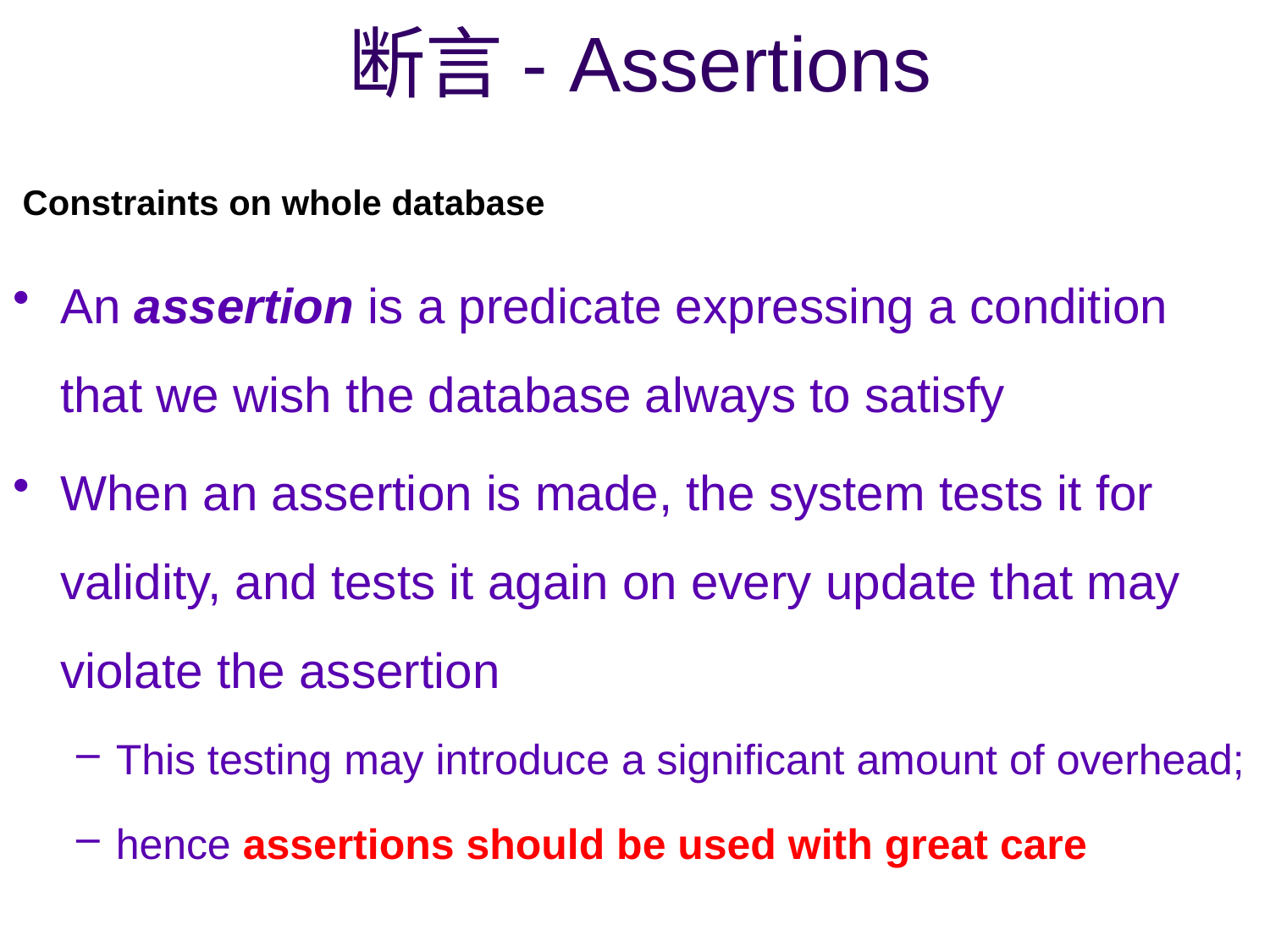

# 断言- Assertions
 Constraints on whole database
An assertion is a predicate expressing a condition that we wish the database always to satisfy
When an assertion is made, the system tests it for validity, and tests it again on every update that may violate the assertion
This testing may introduce a significant amount of overhead;
hence assertions should be used with great care